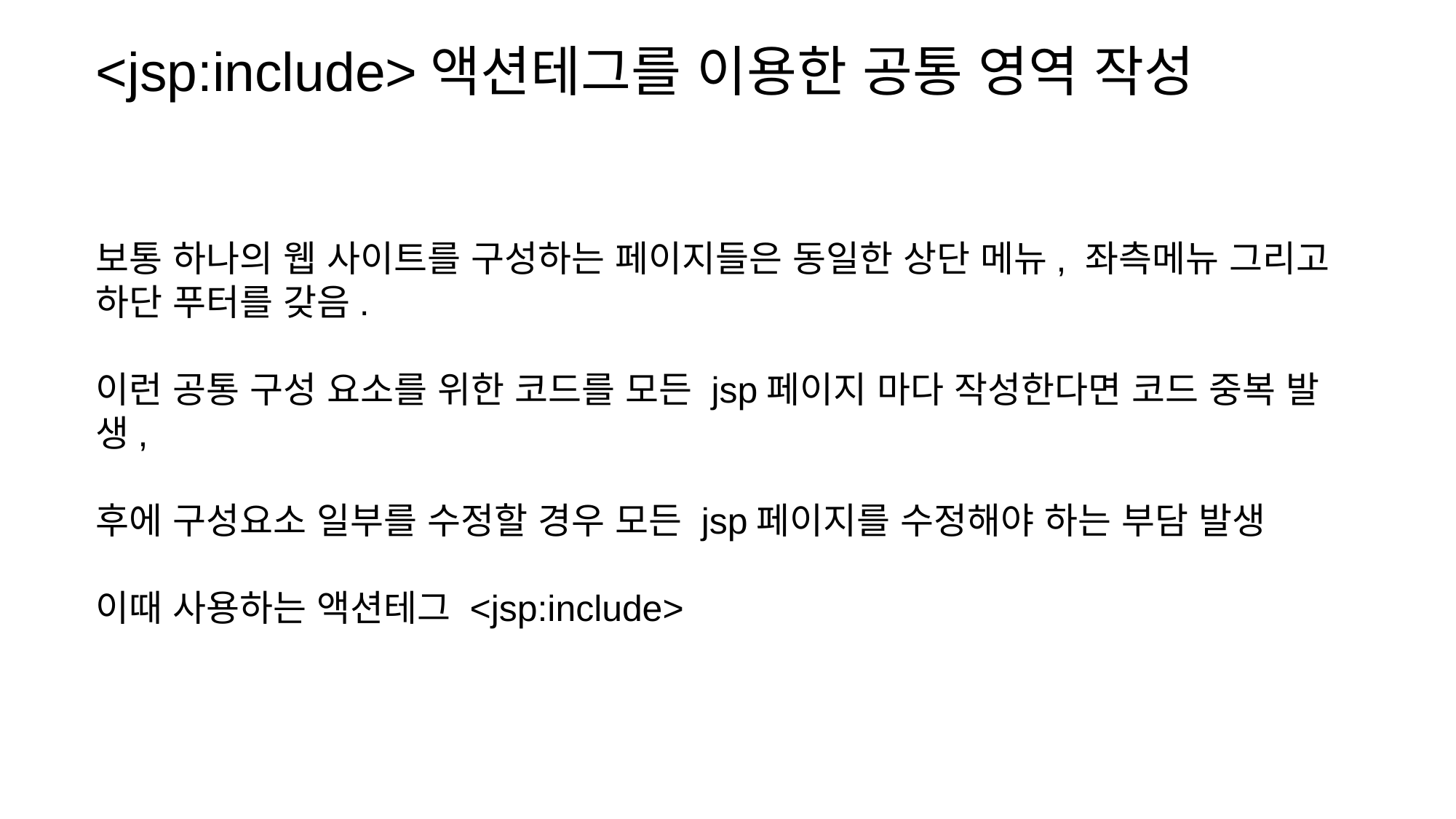

<jsp:include>액션테그를 이용한 공통 영역 작성
보통 하나의 웹 사이트를 구성하는 페이지들은 동일한 상단 메뉴, 좌측메뉴 그리고 하단 푸터를 갖음.

이런 공통 구성 요소를 위한 코드를 모든 jsp페이지 마다 작성한다면 코드 중복 발생,

후에 구성요소 일부를 수정할 경우 모든 jsp페이지를 수정해야 하는 부담 발생

이때 사용하는 액션테그 <jsp:include>